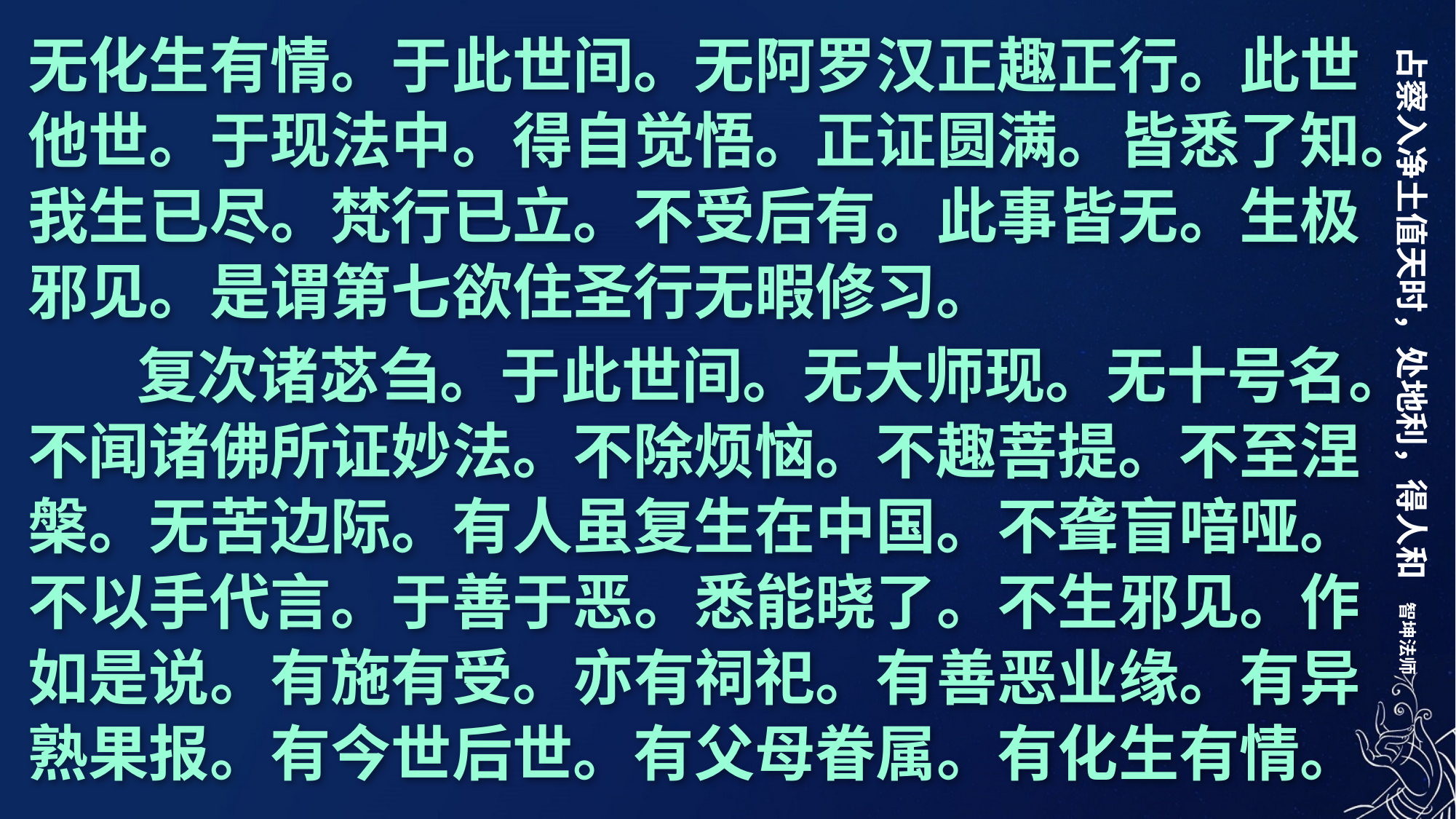

无化生有情。于此世间。无阿罗汉正趣正行。此世他世。于现法中。得自觉悟。正证圆满。皆悉了知。我生已尽。梵行已立。不受后有。此事皆无。生极邪见。是谓第七欲住圣行无暇修习。
	复次诸苾刍。于此世间。无大师现。无十号名。不闻诸佛所证妙法。不除烦恼。不趣菩提。不至涅槃。无苦边际。有人虽复生在中国。不聋盲喑哑。不以手代言。于善于恶。悉能晓了。不生邪见。作如是说。有施有受。亦有祠祀。有善恶业缘。有异熟果报。有今世后世。有父母眷属。有化生有情。